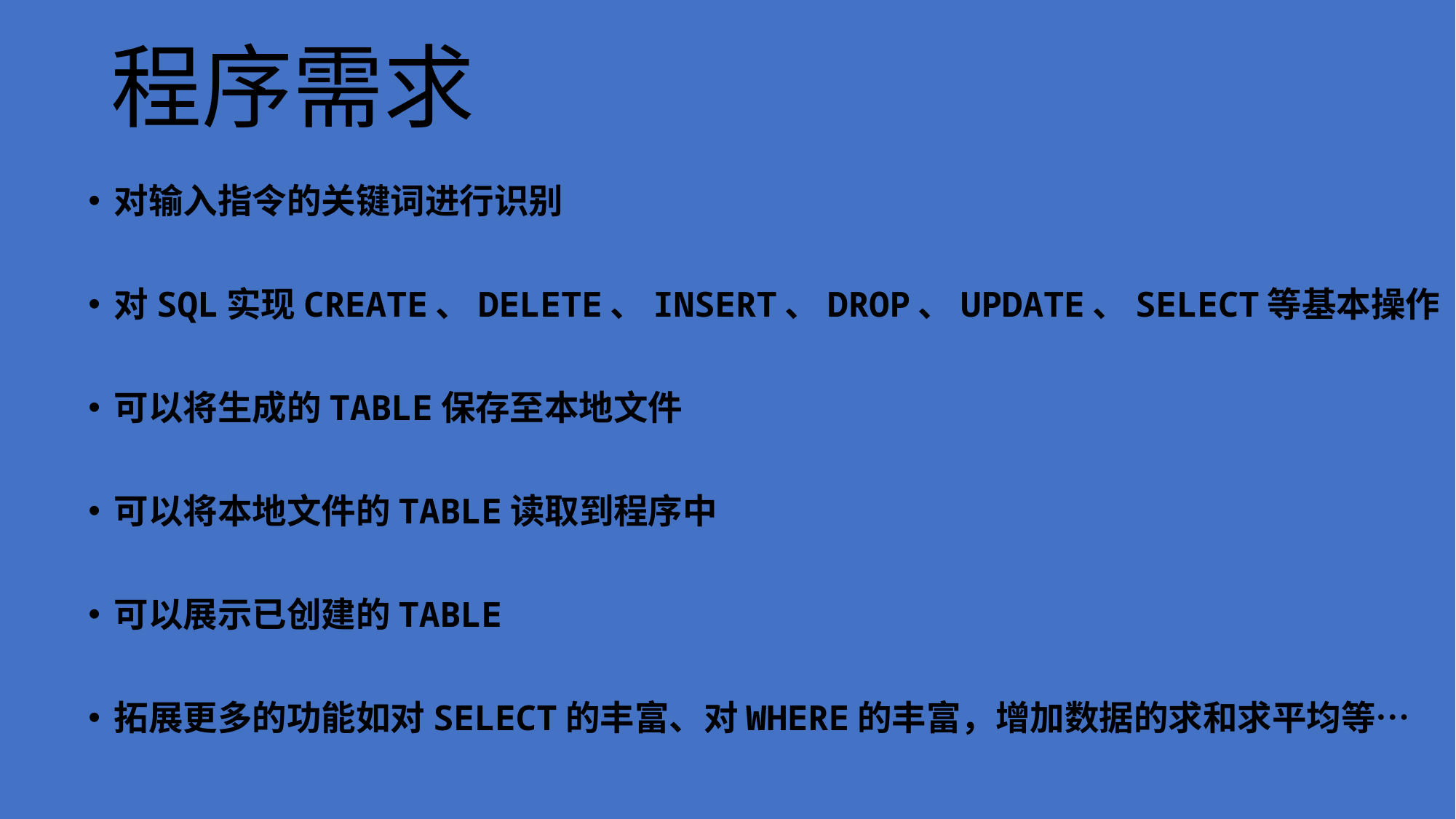

# 程序需求
对输入指令的关键词进行识别

对SQL实现CREATE、DELETE、INSERT、DROP、UPDATE、SELECT等基本操作

可以将生成的TABLE保存至本地文件

可以将本地文件的TABLE读取到程序中

可以展示已创建的TABLE

拓展更多的功能如对SELECT的丰富、对WHERE的丰富，增加数据的求和求平均等…